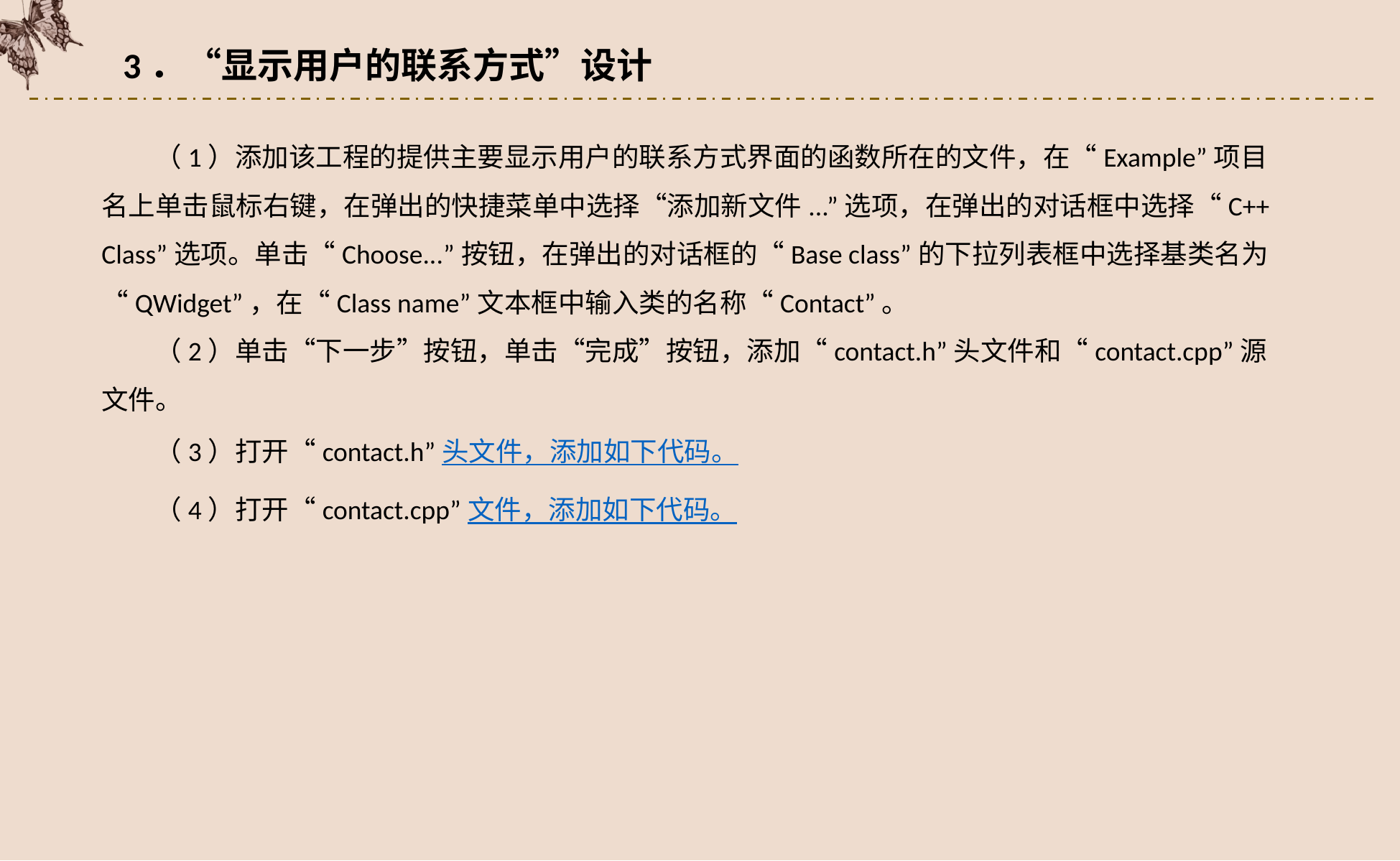

3．“显示用户的联系方式”设计
（1）添加该工程的提供主要显示用户的联系方式界面的函数所在的文件，在“Example”项目名上单击鼠标右键，在弹出的快捷菜单中选择“添加新文件...”选项，在弹出的对话框中选择“C++ Class”选项。单击“Choose...”按钮，在弹出的对话框的“Base class”的下拉列表框中选择基类名为“QWidget”，在“Class name”文本框中输入类的名称“Contact”。
（2）单击“下一步”按钮，单击“完成”按钮，添加“contact.h”头文件和“contact.cpp”源文件。
（3）打开“contact.h”头文件，添加如下代码。
（4）打开“contact.cpp”文件，添加如下代码。